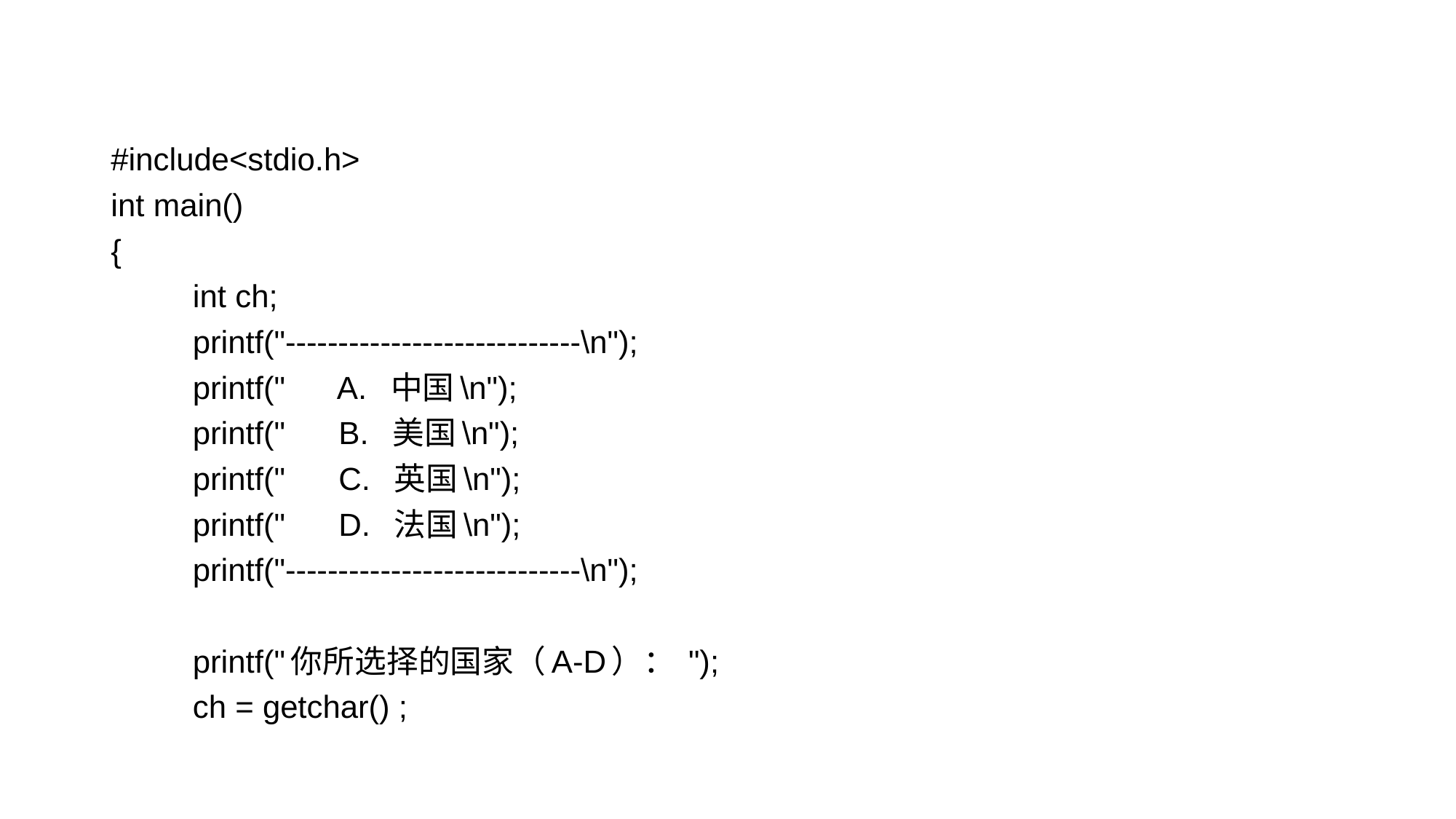

#include<stdio.h>
int main()
{
	int ch;
	printf("----------------------------\n");
	printf("      A.  中国\n");
	printf("      B.  美国\n");
	printf("      C.  英国\n");
	printf("      D.  法国\n");
	printf("----------------------------\n");

	printf("你所选择的国家（A-D）： ");
	ch = getchar() ;